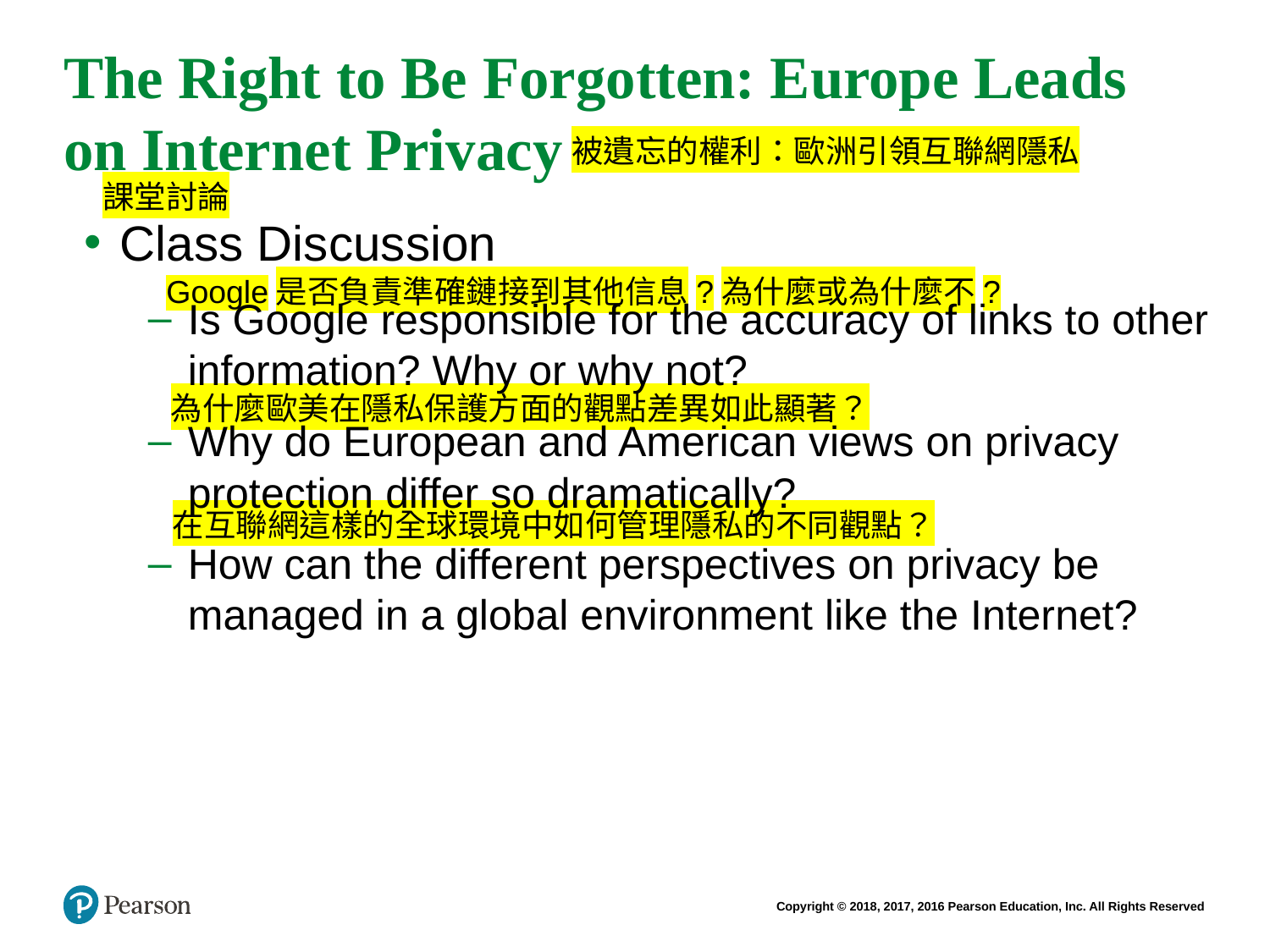

# The Right to Be Forgotten: Europe Leads on Internet Privacy
被遺忘的權利：歐洲引領互聯網隱私
課堂討論
Class Discussion
Is Google responsible for the accuracy of links to other information? Why or why not?
Why do European and American views on privacy protection differ so dramatically?
How can the different perspectives on privacy be managed in a global environment like the Internet?
Google是否負責準確鏈接到其他信息?為什麼或為什麼不?
為什麼歐美在隱私保護方面的觀點差異如此顯著？
在互聯網這樣的全球環境中如何管理隱私的不同觀點？